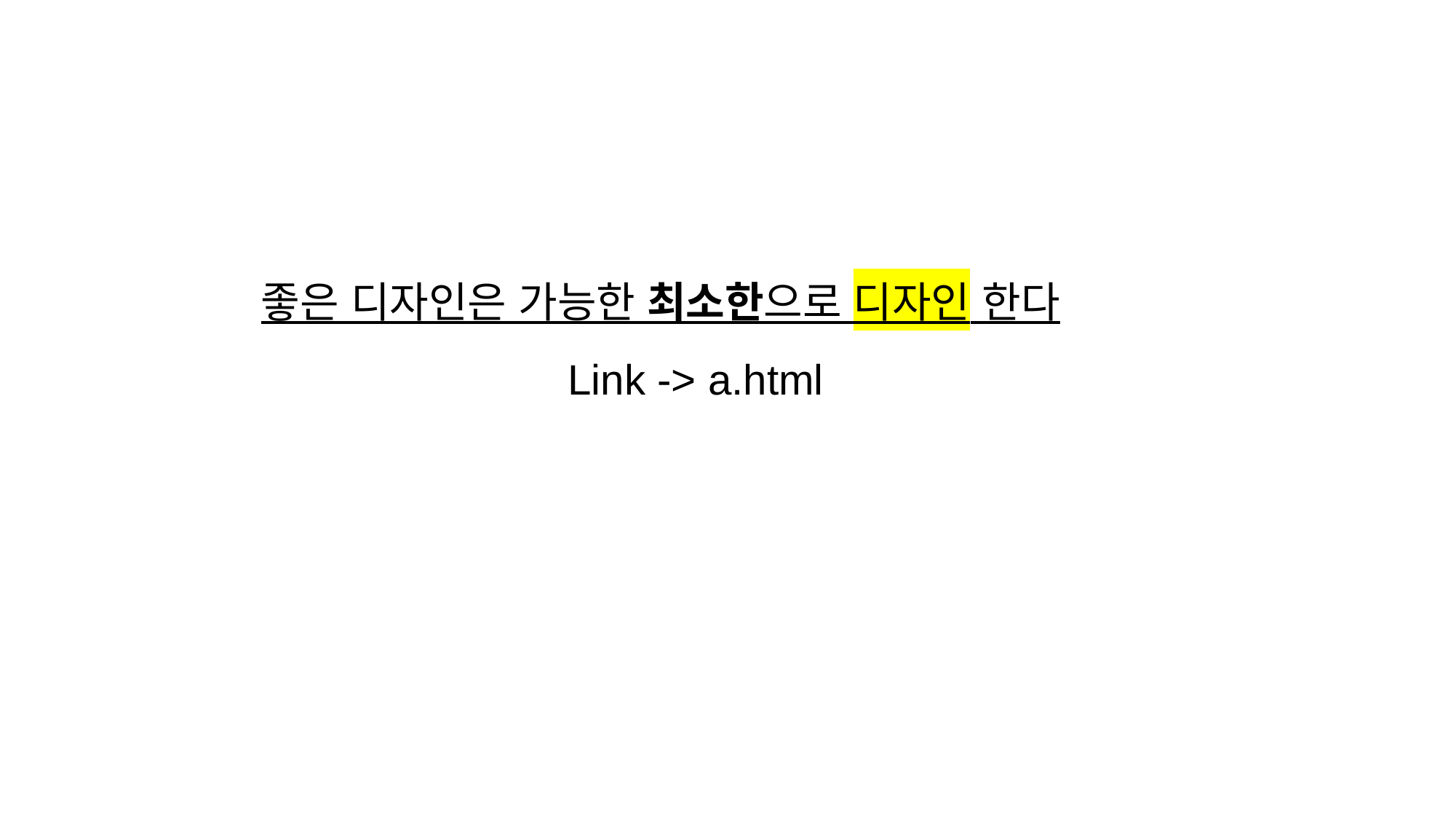

좋은 디자인은 가능한 최소한으로 디자인 한다
Link -> a.html